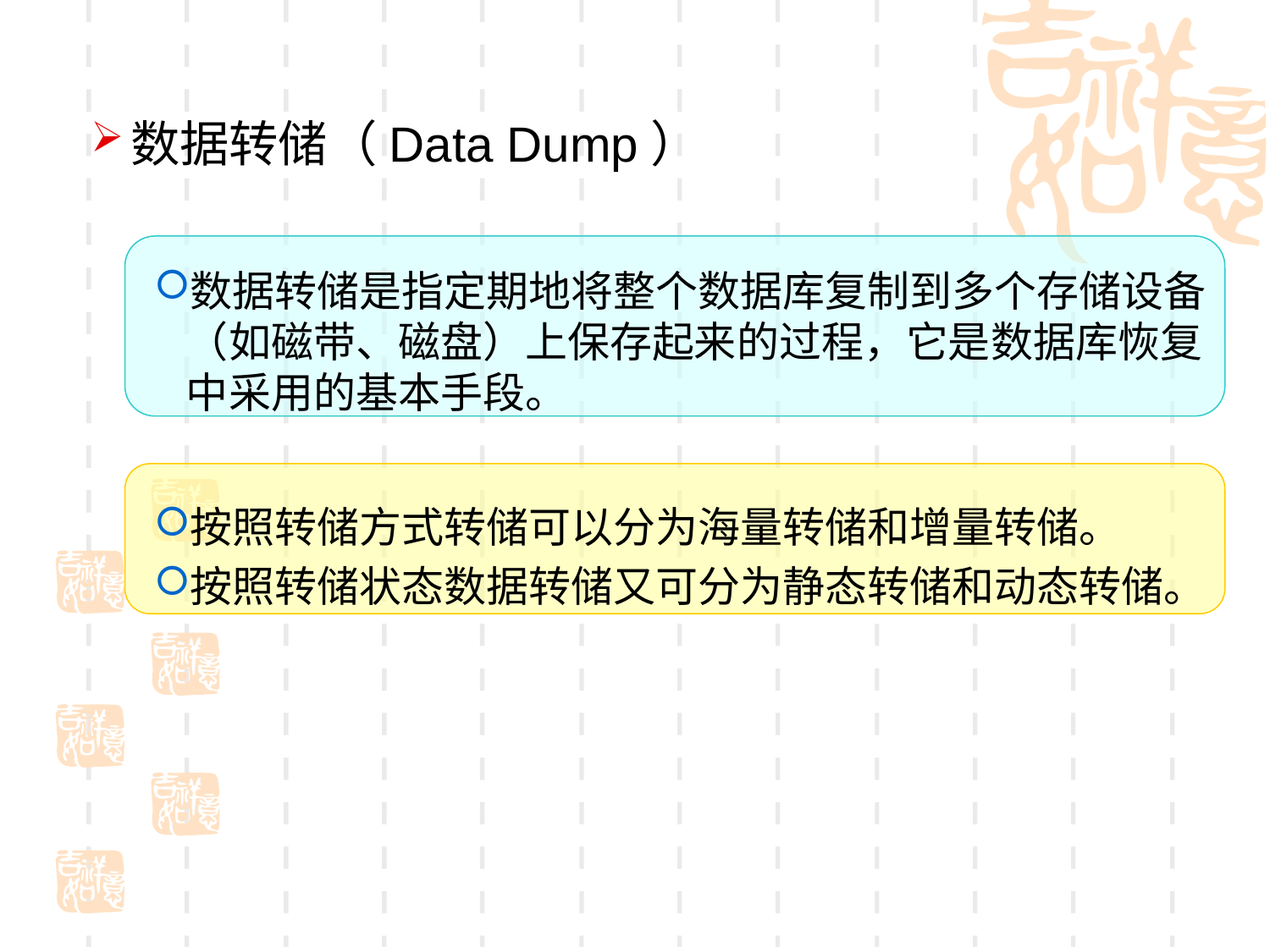

数据转储（Data Dump）

数据转储是指定期地将整个数据库复制到多个存储设备（如磁带、磁盘）上保存起来的过程，它是数据库恢复中采用的基本手段。

按照转储方式转储可以分为海量转储和增量转储。
按照转储状态数据转储又可分为静态转储和动态转储。